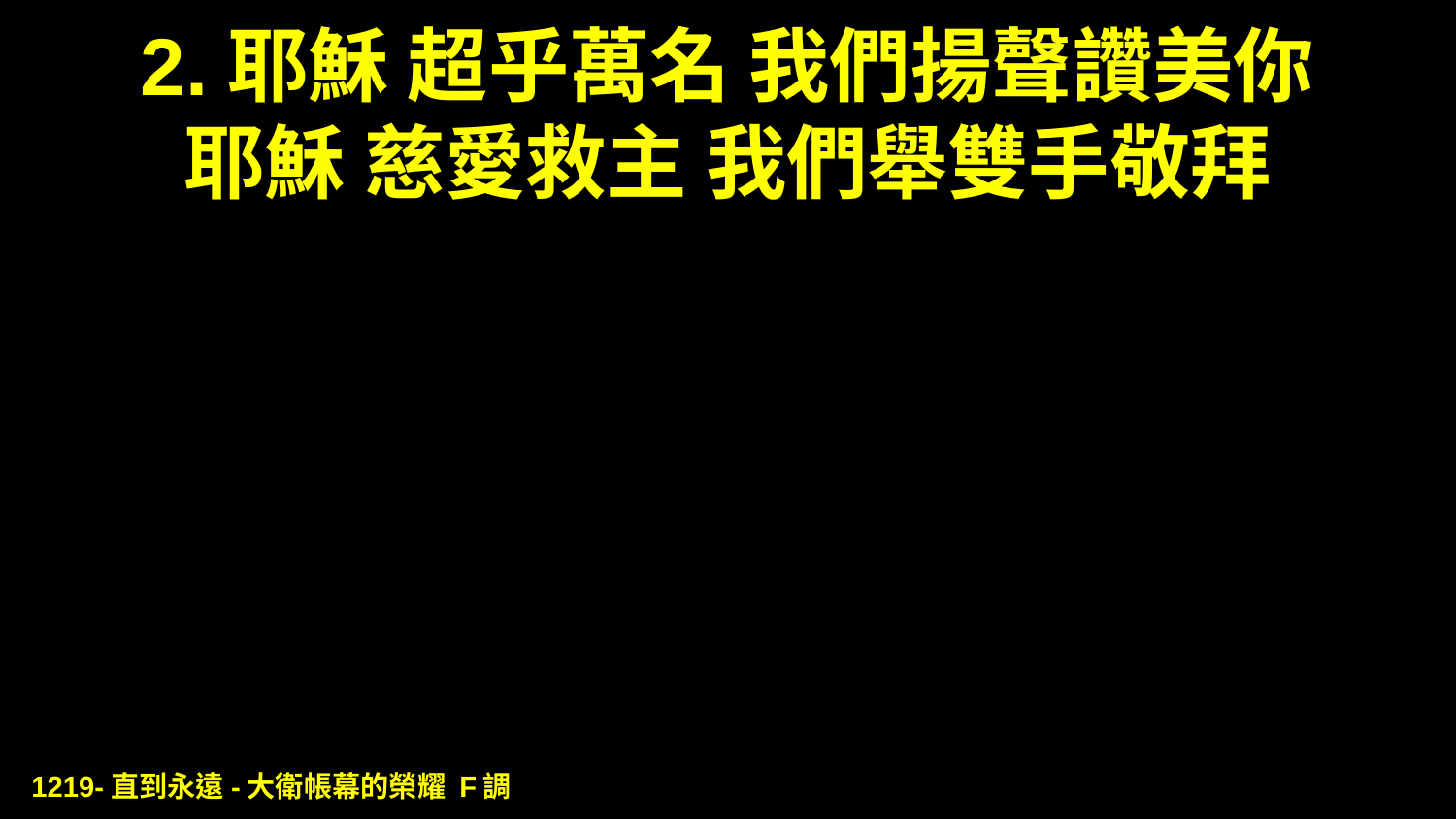

# 2.耶穌 超乎萬名 我們揚聲讚美你 耶穌 慈愛救主 我們舉雙手敬拜
1219-直到永遠-大衛帳幕的榮耀 F調